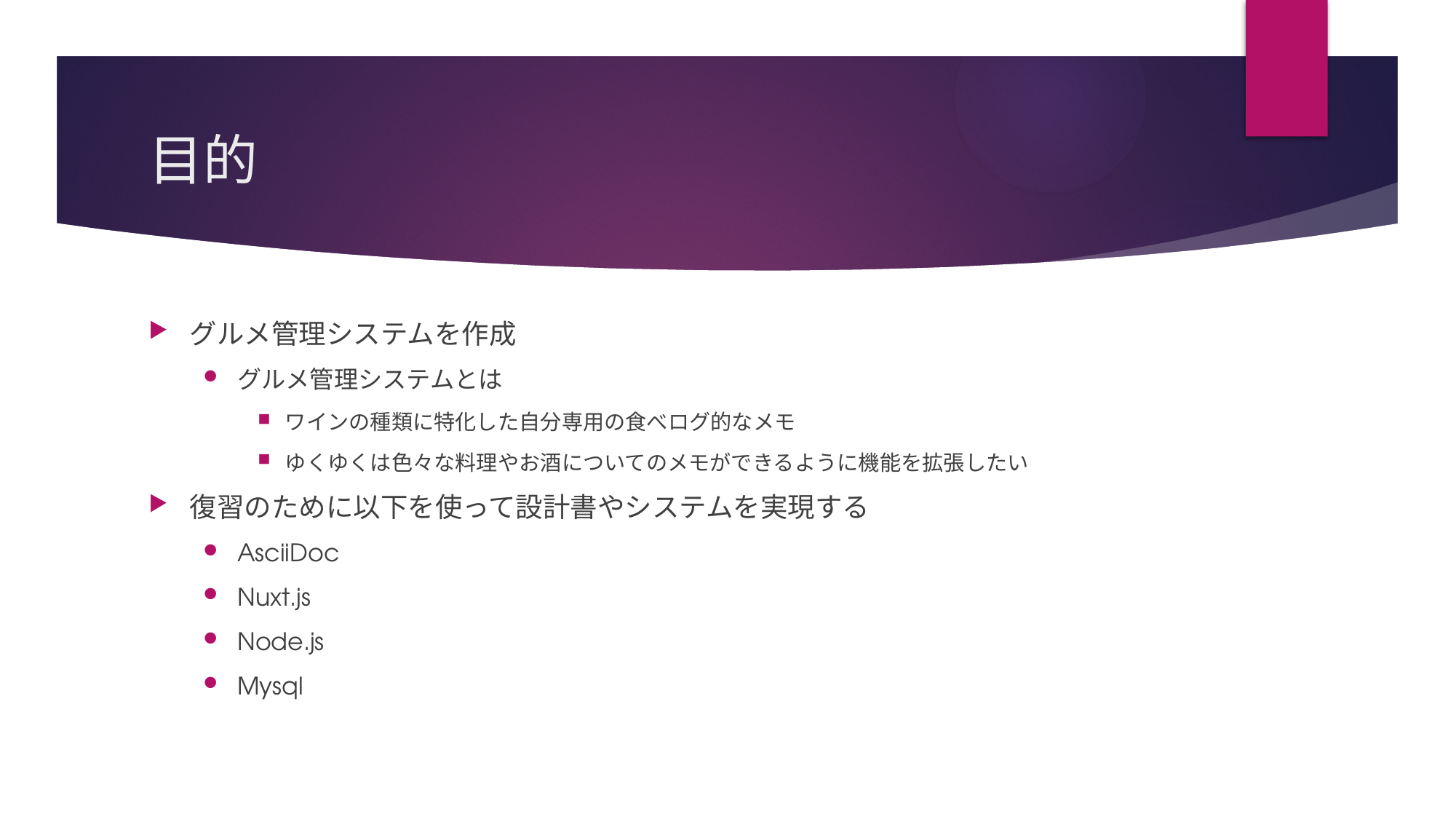

# 目的
グルメ管理システムを作成
グルメ管理システムとは
ワインの種類に特化した自分専用の食べログ的なメモ
ゆくゆくは色々な料理やお酒についてのメモができるように機能を拡張したい
復習のために以下を使って設計書やシステムを実現する
AsciiDoc
Nuxt.js
Node.js
Mysql